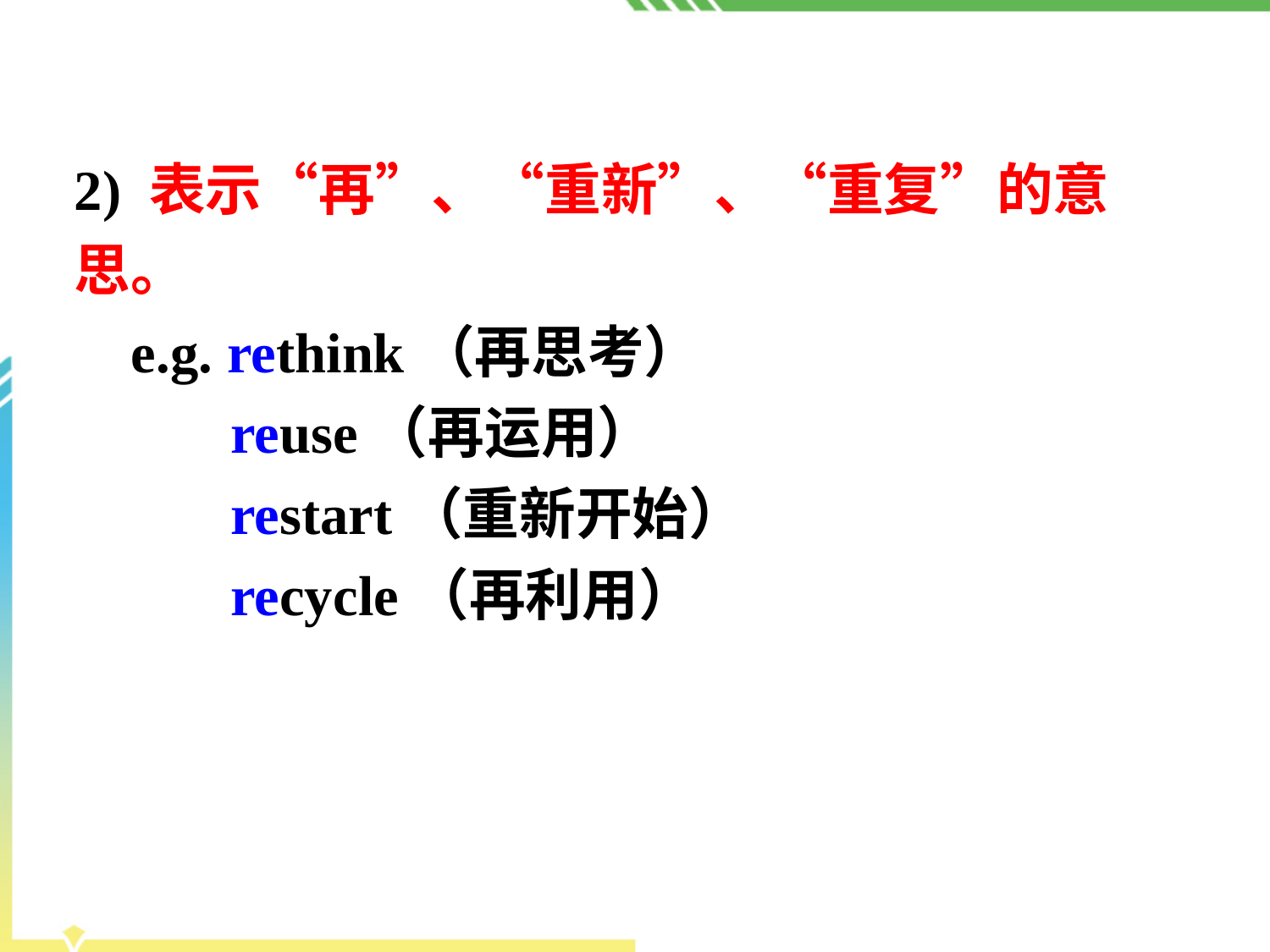

2) 表示“再”、“重新”、“重复”的意思。
    e.g. rethink（再思考）
           reuse（再运用）
           restart（重新开始）
           recycle（再利用）